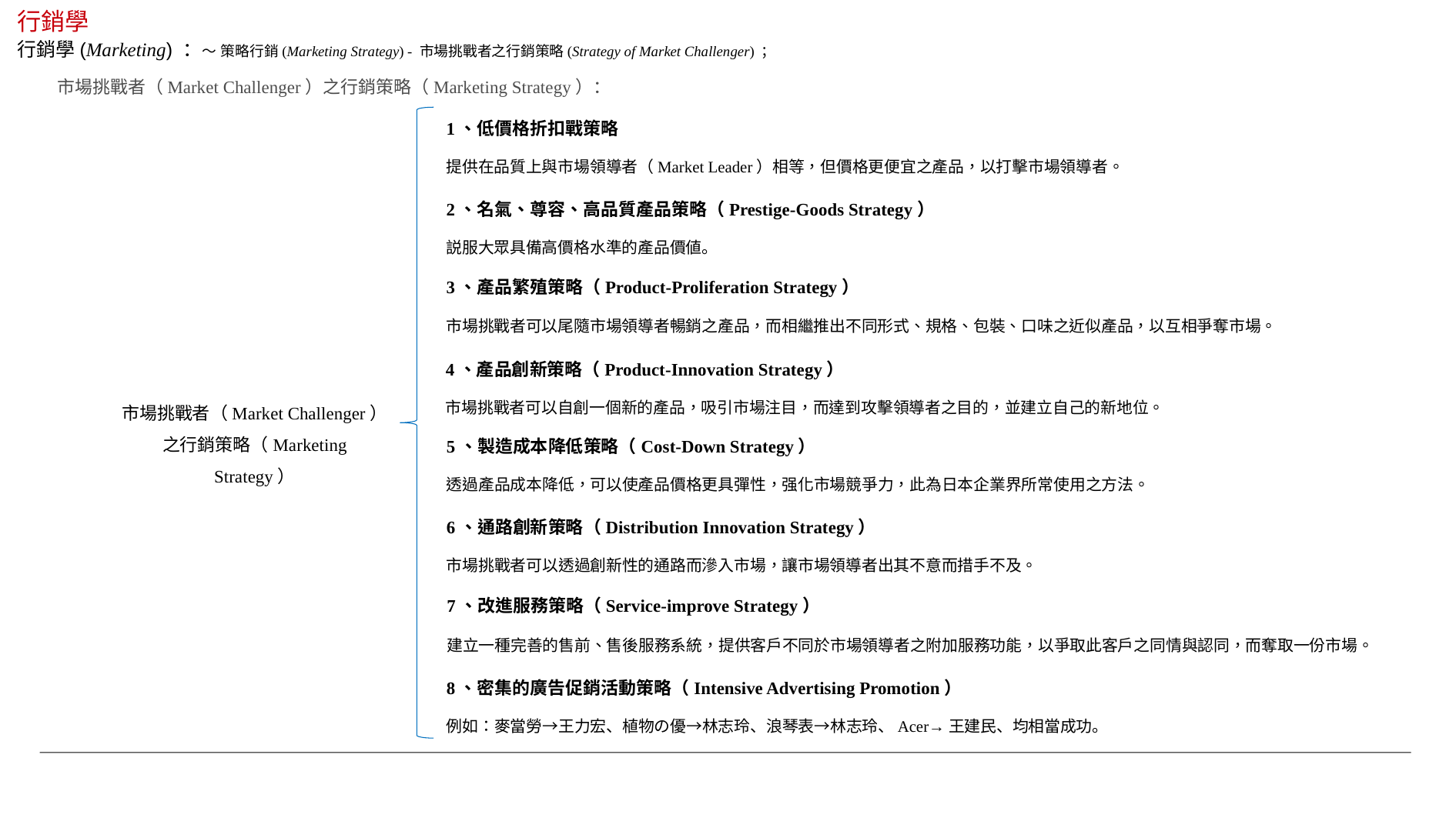

行銷學
行銷學(Marketing) ：～ 策略行銷(Marketing Strategy) - 市場挑戰者之行銷策略(Strategy of Market Challenger) ；
市場挑戰者（Market Challenger）之行銷策略（Marketing Strategy）：
1、低價格折扣戰策略

提供在品質上與市場領導者（Market Leader）相等，但價格更便宜之產品，以打擊市場領導者。
2、名氣、尊容、高品質產品策略（Prestige-Goods Strategy）
説服大眾具備高價格水準的產品價値。
3、產品繁殖策略（Product-Proliferation Strategy）
市場挑戰者可以尾隨市場領導者暢銷之產品，而相繼推出不同形式、規格、包裝、口味之近似產品，以互相爭奪市場。
4、產品創新策略（Product-Innovation Strategy）
市場挑戰者可以自創一個新的產品，吸引市場注目，而達到攻擊領導者之目的，並建立自己的新地位。
市場挑戰者（Market Challenger）之行銷策略（Marketing Strategy）
5、製造成本降低策略（Cost-Down Strategy）
透過產品成本降低，可以使產品價格更具彈性，强化市場競爭力，此為日本企業界所常使用之方法。
6、通路創新策略（Distribution Innovation Strategy）
市場挑戰者可以透過創新性的通路而滲入市場，讓市場領導者出其不意而措手不及。
7、改進服務策略（Service-improve Strategy）
建立一種完善的售前、售後服務系統，提供客戶不同於市場領導者之附加服務功能，以爭取此客戶之同情與認同，而奪取一份市場。
8、密集的廣告促銷活動策略（Intensive Advertising Promotion）
例如：麥當勞→王力宏、植物の優→林志玲、浪琴表→林志玲、Acer→王建民、均相當成功。